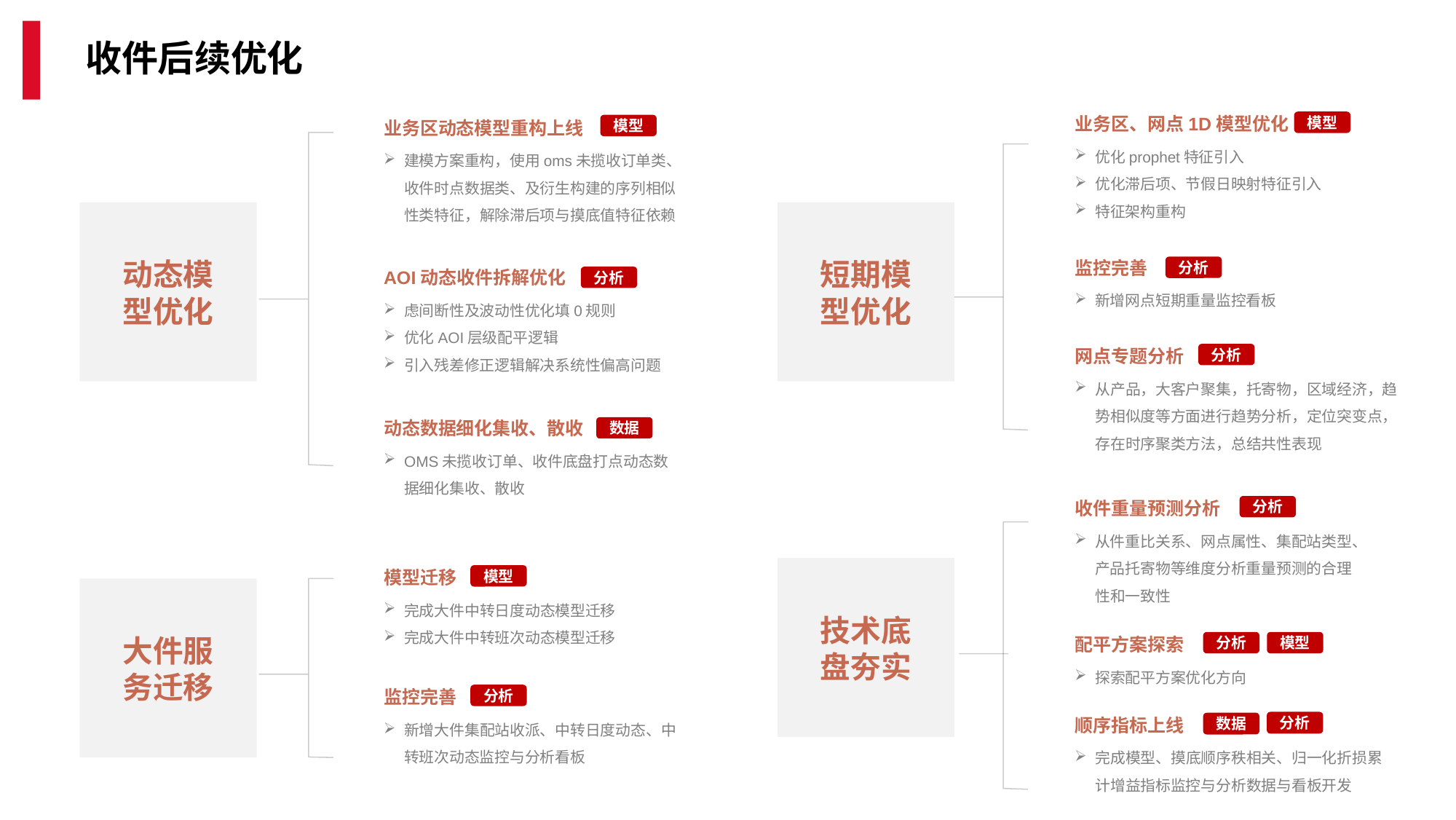

收件后续优化
业务区、网点1D模型优化
优化prophet特征引入
优化滞后项、节假日映射特征引入
特征架构重构
模型
业务区动态模型重构上线
建模方案重构，使用oms未揽收订单类、收件时点数据类、及衍生构建的序列相似性类特征，解除滞后项与摸底值特征依赖
模型

动态模型优化

短期模型优化
监控完善
新增网点短期重量监控看板
分析
AOI动态收件拆解优化
虑间断性及波动性优化填0规则
优化AOI层级配平逻辑
引入残差修正逻辑解决系统性偏高问题
分析
网点专题分析
从产品，大客户聚集，托寄物，区域经济，趋势相似度等方面进行趋势分析，定位突变点，存在时序聚类方法，总结共性表现
分析
动态数据细化集收、散收
OMS未揽收订单、收件底盘打点动态数据细化集收、散收
数据
收件重量预测分析
从件重比关系、网点属性、集配站类型、产品托寄物等维度分析重量预测的合理性和一致性
分析

技术底盘夯实
模型迁移
完成大件中转日度动态模型迁移
完成大件中转班次动态模型迁移
模型

大件服务迁移
配平方案探索
探索配平方案优化方向
分析
模型
监控完善
新增大件集配站收派、中转日度动态、中转班次动态监控与分析看板
分析
顺序指标上线
完成模型、摸底顺序秩相关、归一化折损累计增益指标监控与分析数据与看板开发
分析
数据